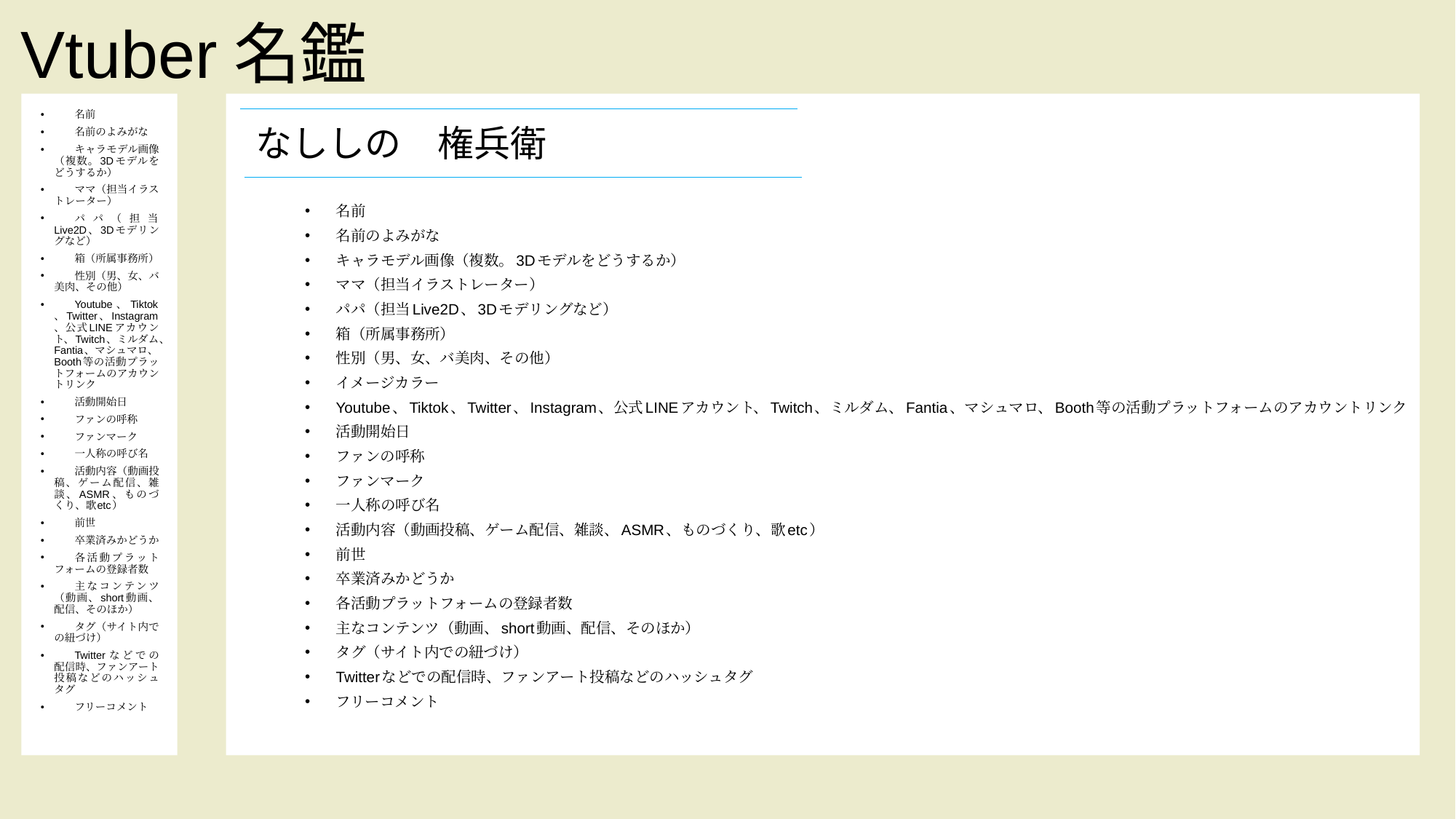

# Vtuber名鑑
なししの　権兵衛

名前
名前のよみがな
キャラモデル画像（複数。3Dモデルをどうするか）
ママ（担当イラストレーター）
パパ（担当Live2D、3Dモデリングなど）
箱（所属事務所）
性別（男、女、バ美肉、その他）
Youtube、Tiktok、Twitter、Instagram、公式LINEアカウント、Twitch、ミルダム、Fantia、マシュマロ、Booth等の活動プラットフォームのアカウントリンク
活動開始日
ファンの呼称
ファンマーク
一人称の呼び名
活動内容（動画投稿、ゲーム配信、雑談、ASMR、ものづくり、歌etc）
前世
卒業済みかどうか
各活動プラットフォームの登録者数
主なコンテンツ（動画、short動画、配信、そのほか）
タグ（サイト内での紐づけ）
Twitterなどでの配信時、ファンアート投稿などのハッシュタグ
フリーコメント

名前
名前のよみがな
キャラモデル画像（複数。3Dモデルをどうするか）
ママ（担当イラストレーター）
パパ（担当Live2D、3Dモデリングなど）
箱（所属事務所）
性別（男、女、バ美肉、その他）
イメージカラー
Youtube、Tiktok、Twitter、Instagram、公式LINEアカウント、Twitch、ミルダム、Fantia、マシュマロ、Booth等の活動プラットフォームのアカウントリンク
活動開始日
ファンの呼称
ファンマーク
一人称の呼び名
活動内容（動画投稿、ゲーム配信、雑談、ASMR、ものづくり、歌etc）
前世
卒業済みかどうか
各活動プラットフォームの登録者数
主なコンテンツ（動画、short動画、配信、そのほか）
タグ（サイト内での紐づけ）
Twitterなどでの配信時、ファンアート投稿などのハッシュタグ
フリーコメント